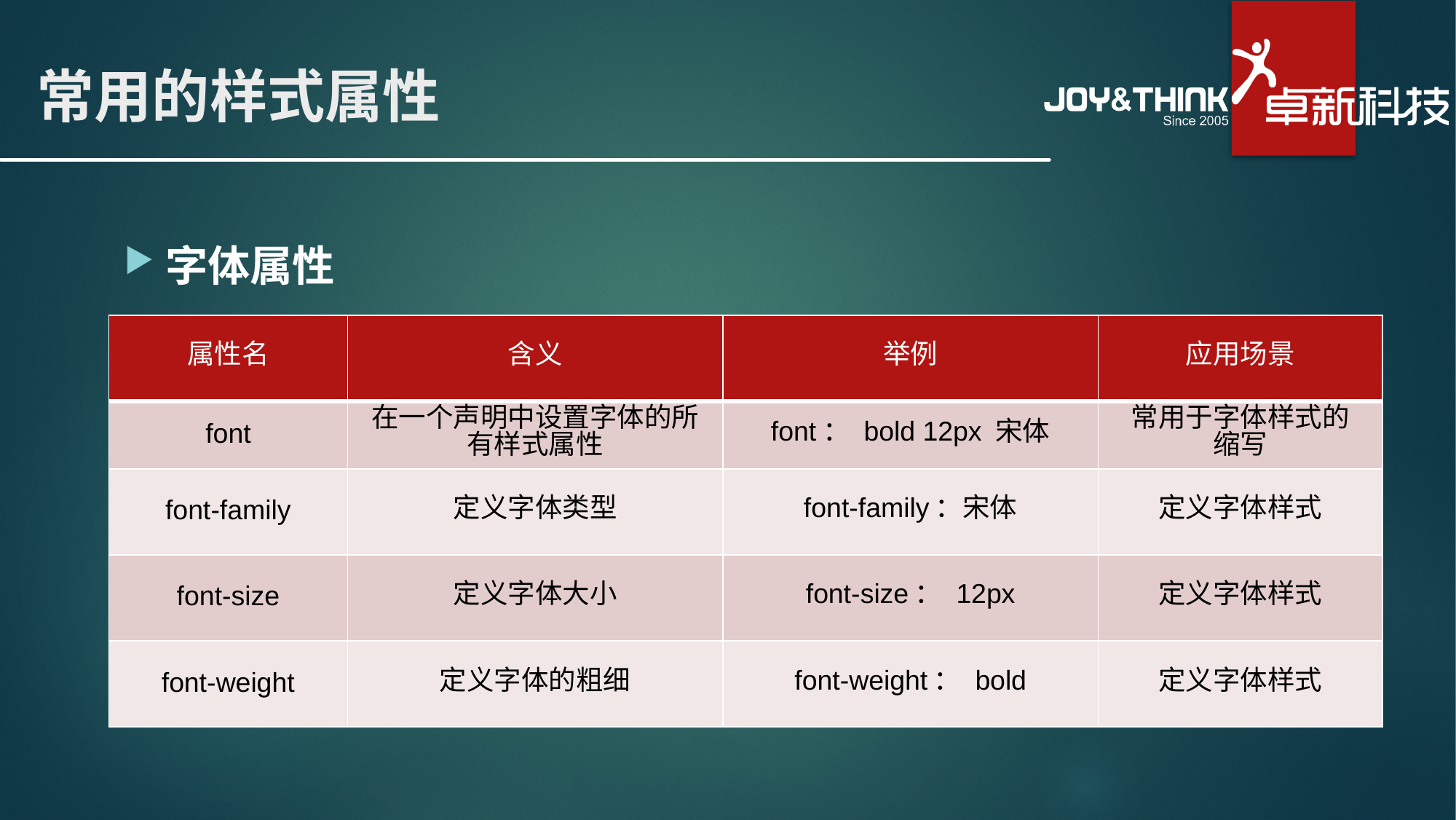

# 常用的样式属性
字体属性

| 属性名 | 含义 | 举例 | 应用场景 |
| --- | --- | --- | --- |
| font | 在一个声明中设置字体的所 有样式属性 | font： bold 12px 宋体 | 常用于字体样式的 缩写 |
| font-family | 定义字体类型 | font-family：宋体 | 定义字体样式 |
| font-size | 定义字体大小 | font-size： 12px | 定义字体样式 |
| font-weight | 定义字体的粗细 | font-weight： bold | 定义字体样式 |